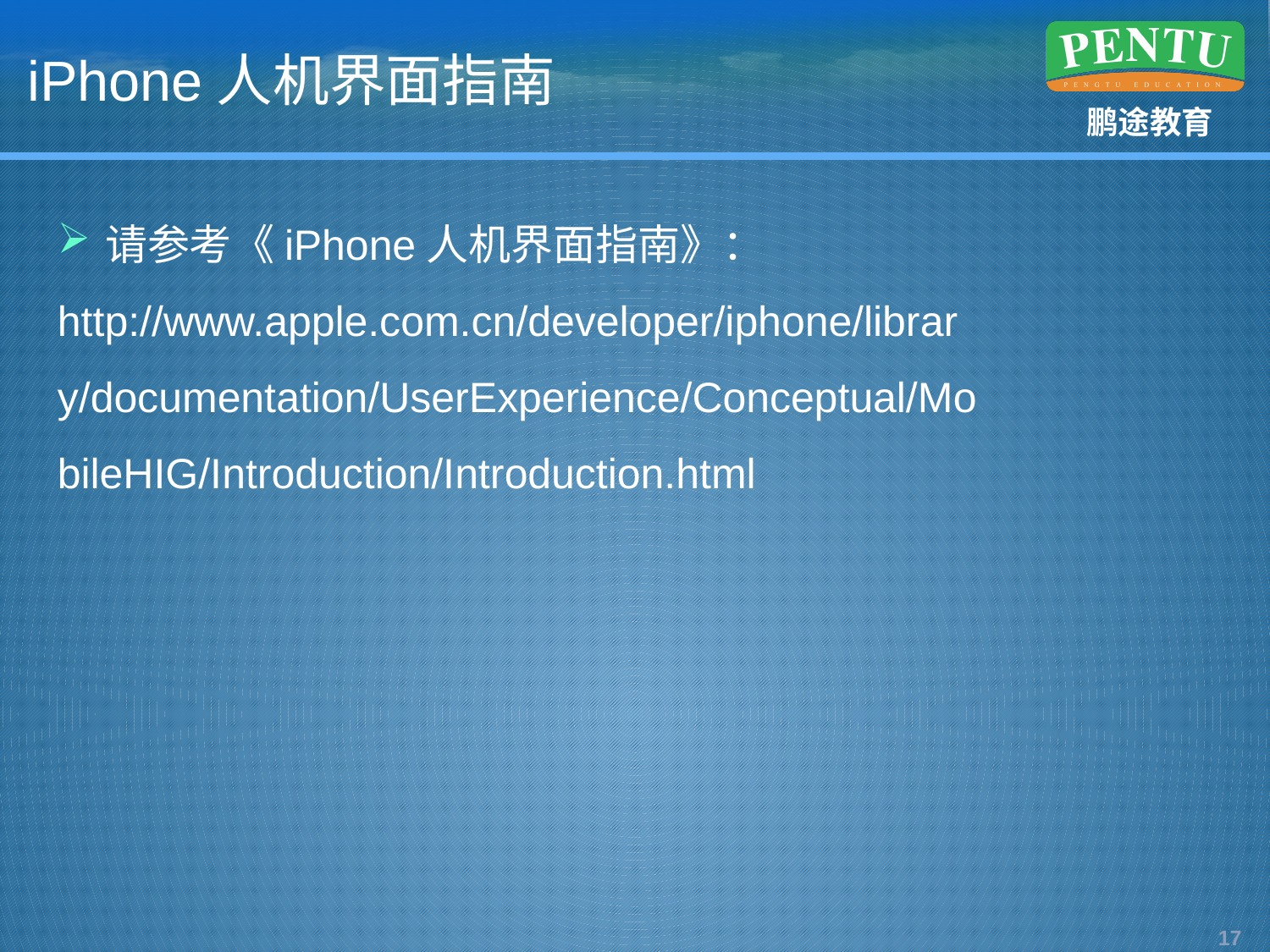

# iPhone人机界面指南
请参考《iPhone人机界面指南》：
http://www.apple.com.cn/developer/iphone/librar
y/documentation/UserExperience/Conceptual/Mo
bileHIG/Introduction/Introduction.html
17